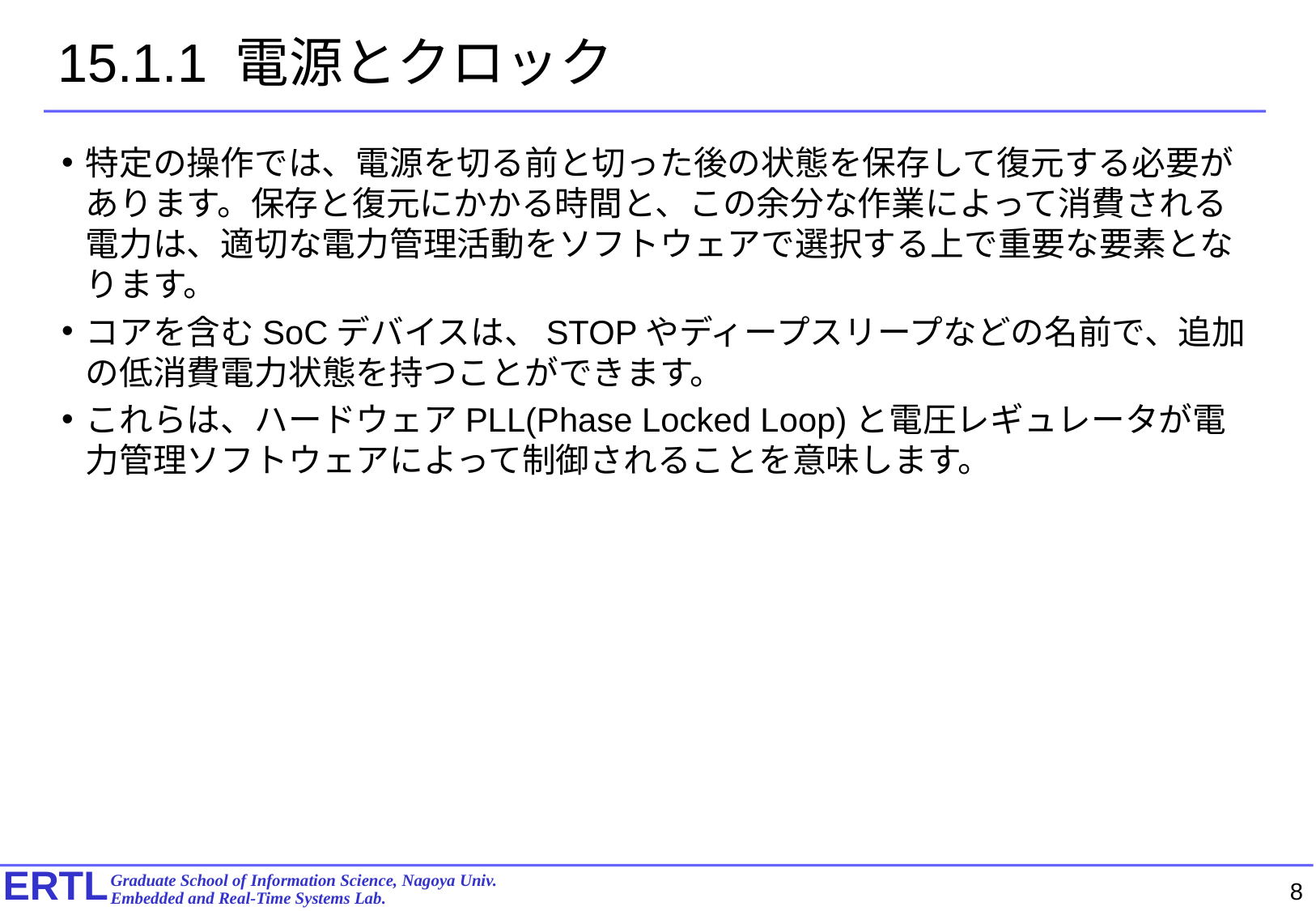

# 15.1.1 電源とクロック
特定の操作では、電源を切る前と切った後の状態を保存して復元する必要があります。保存と復元にかかる時間と、この余分な作業によって消費される電力は、適切な電力管理活動をソフトウェアで選択する上で重要な要素となります。
コアを含むSoCデバイスは、STOPやディープスリープなどの名前で、追加の低消費電力状態を持つことができます。
これらは、ハードウェアPLL(Phase Locked Loop)と電圧レギュレータが電力管理ソフトウェアによって制御されることを意味します。
8